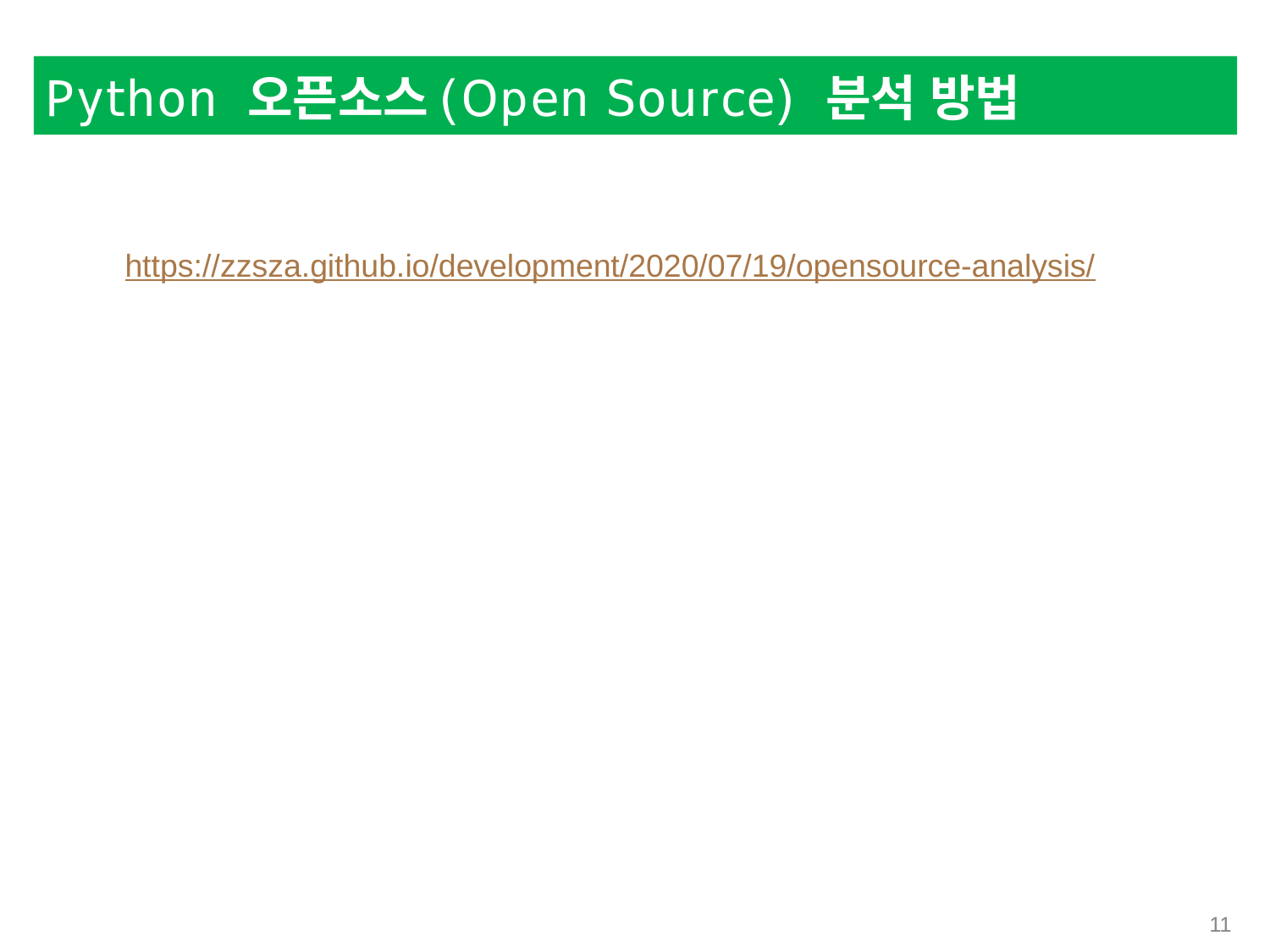

# Python 오픈소스(Open Source) 분석 방법

https://zzsza.github.io/development/2020/07/19/opensource-analysis/

11